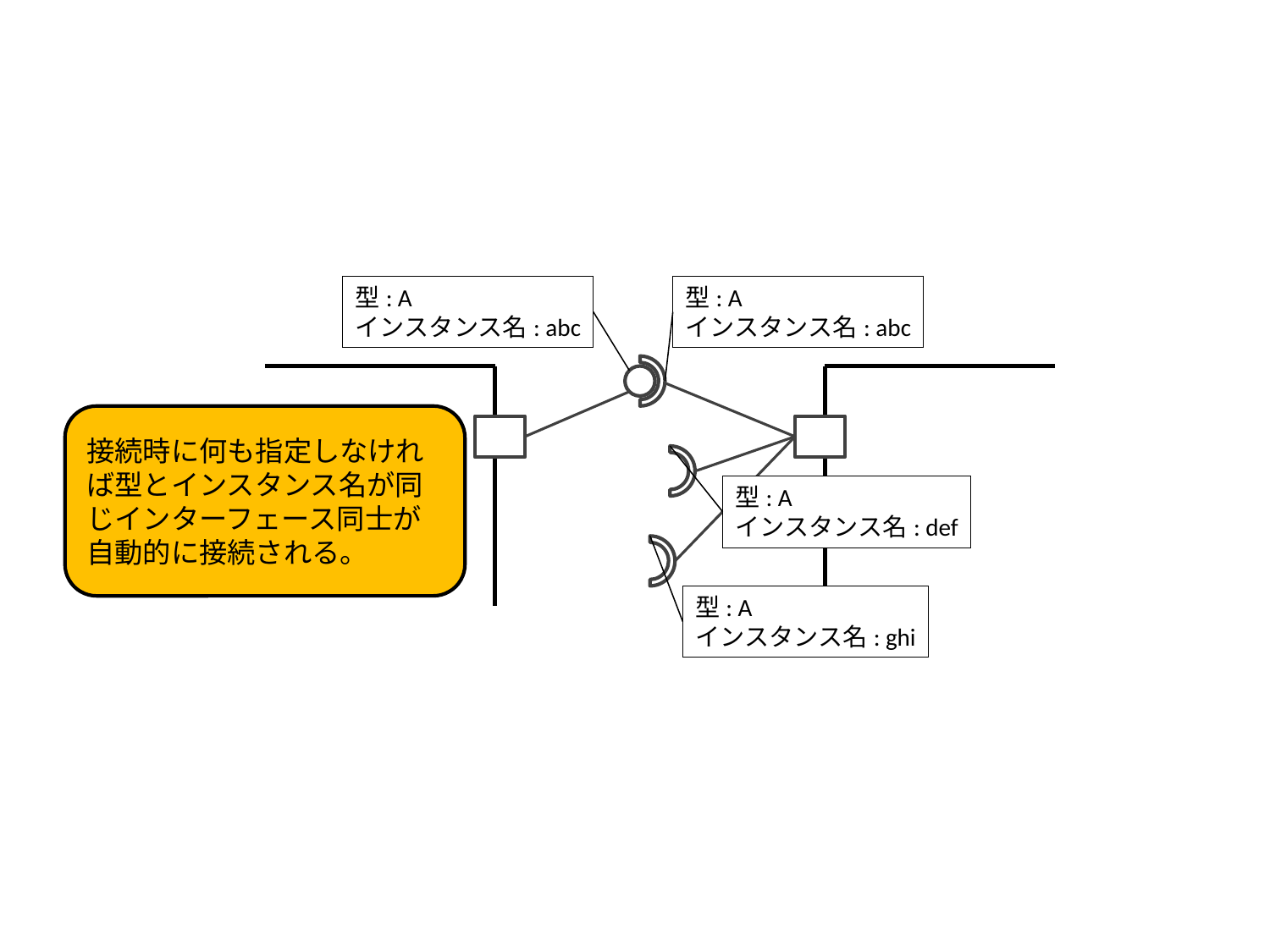

型: A
インスタンス名: abc
型: A
インスタンス名: abc

接続時に何も指定しなければ型とインスタンス名が同じインターフェース同士が自動的に接続される。

型: A
インスタンス名: def

型: A
インスタンス名: ghi